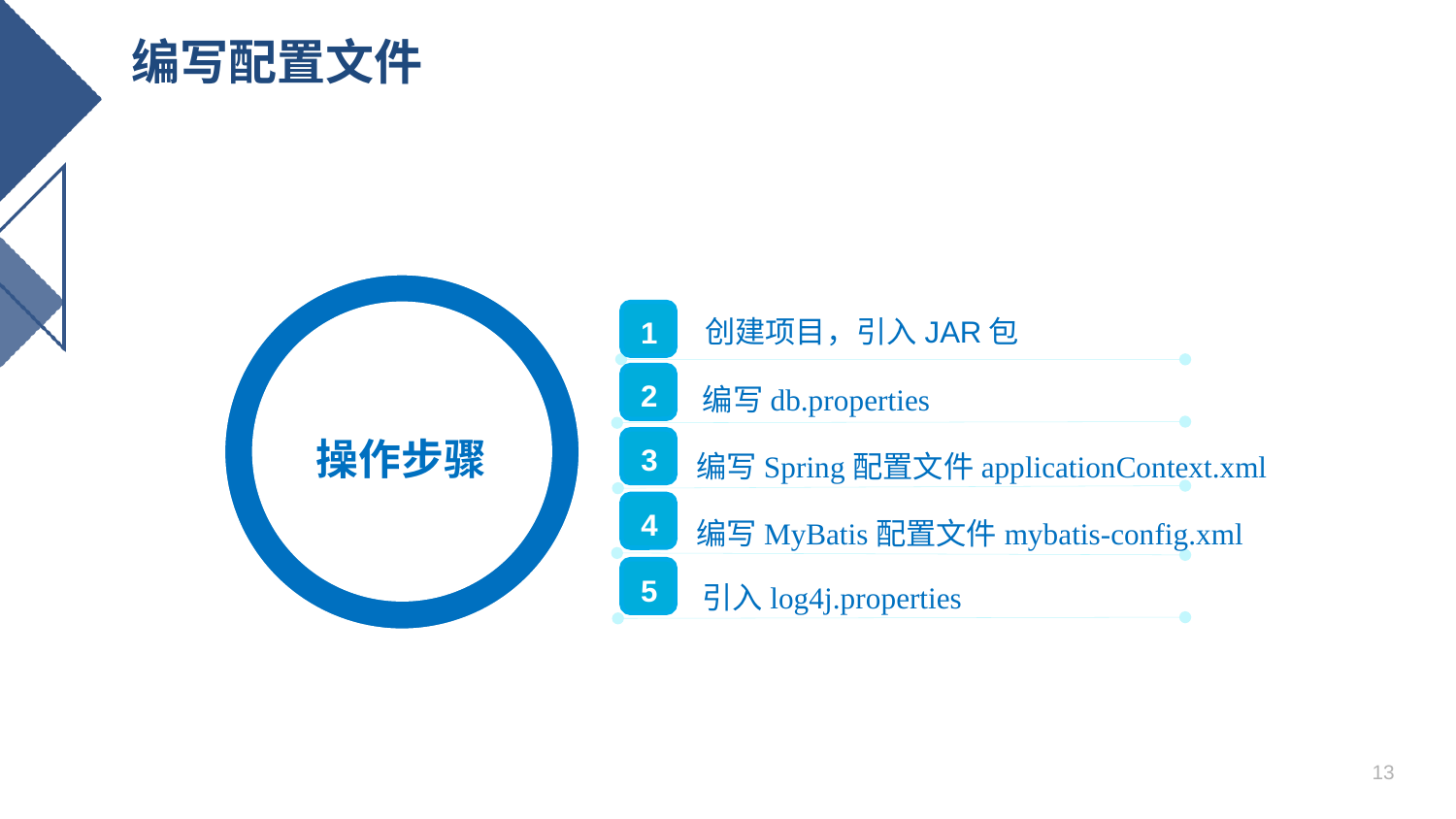

# 编写配置文件

操作步骤

创建项目，引入JAR包
1

2
编写db.properties

3
编写Spring配置文件applicationContext.xml

4
编写MyBatis配置文件mybatis-config.xml

5
引入log4j.properties

13